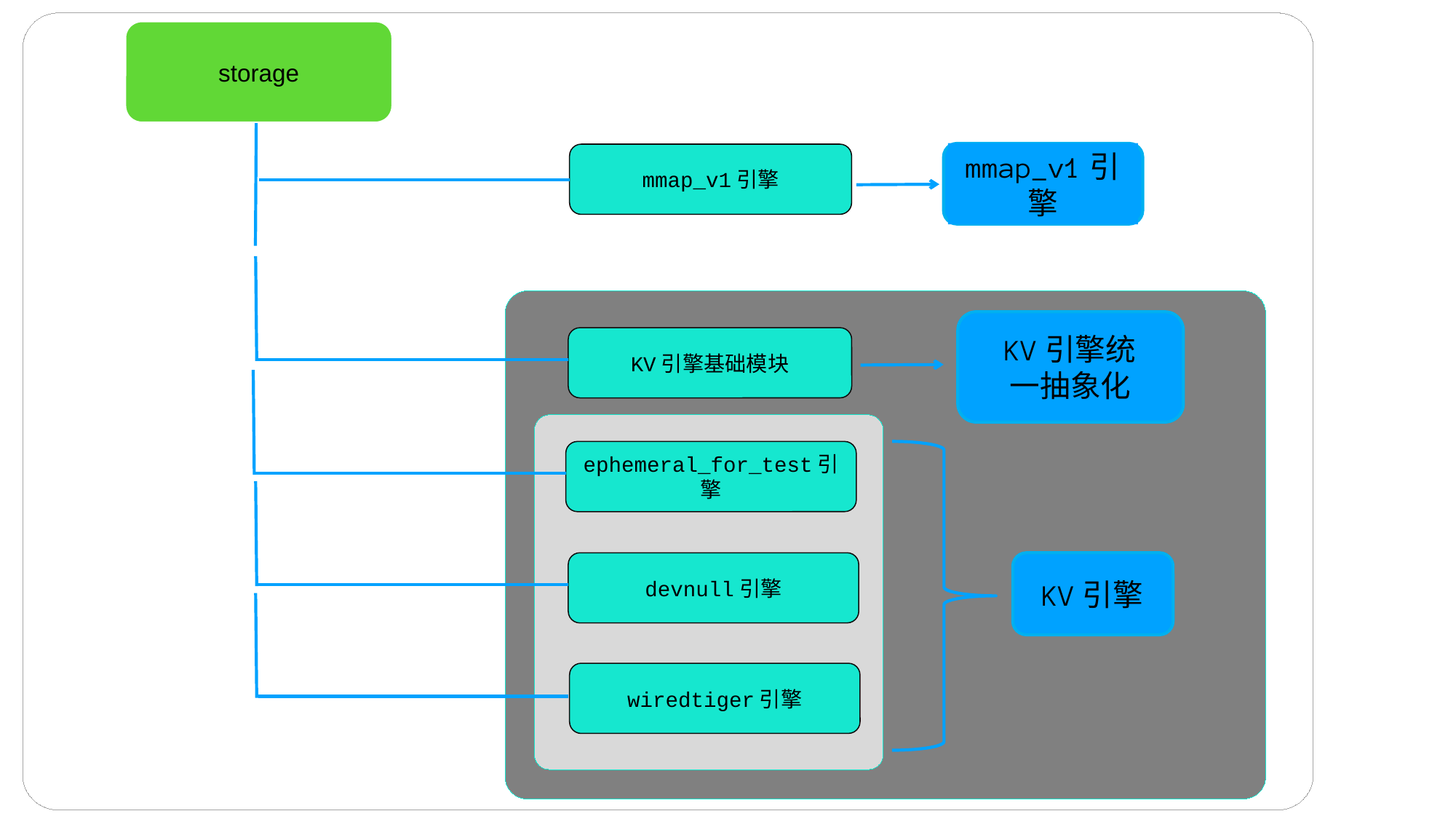

storage

mmap_v1引擎

mmap_v1引擎

KV引擎统
一抽象化

KV引擎基础模块

ephemeral_for_test引擎

同一个事务

devnull引擎

KV引擎

wiredtiger引擎